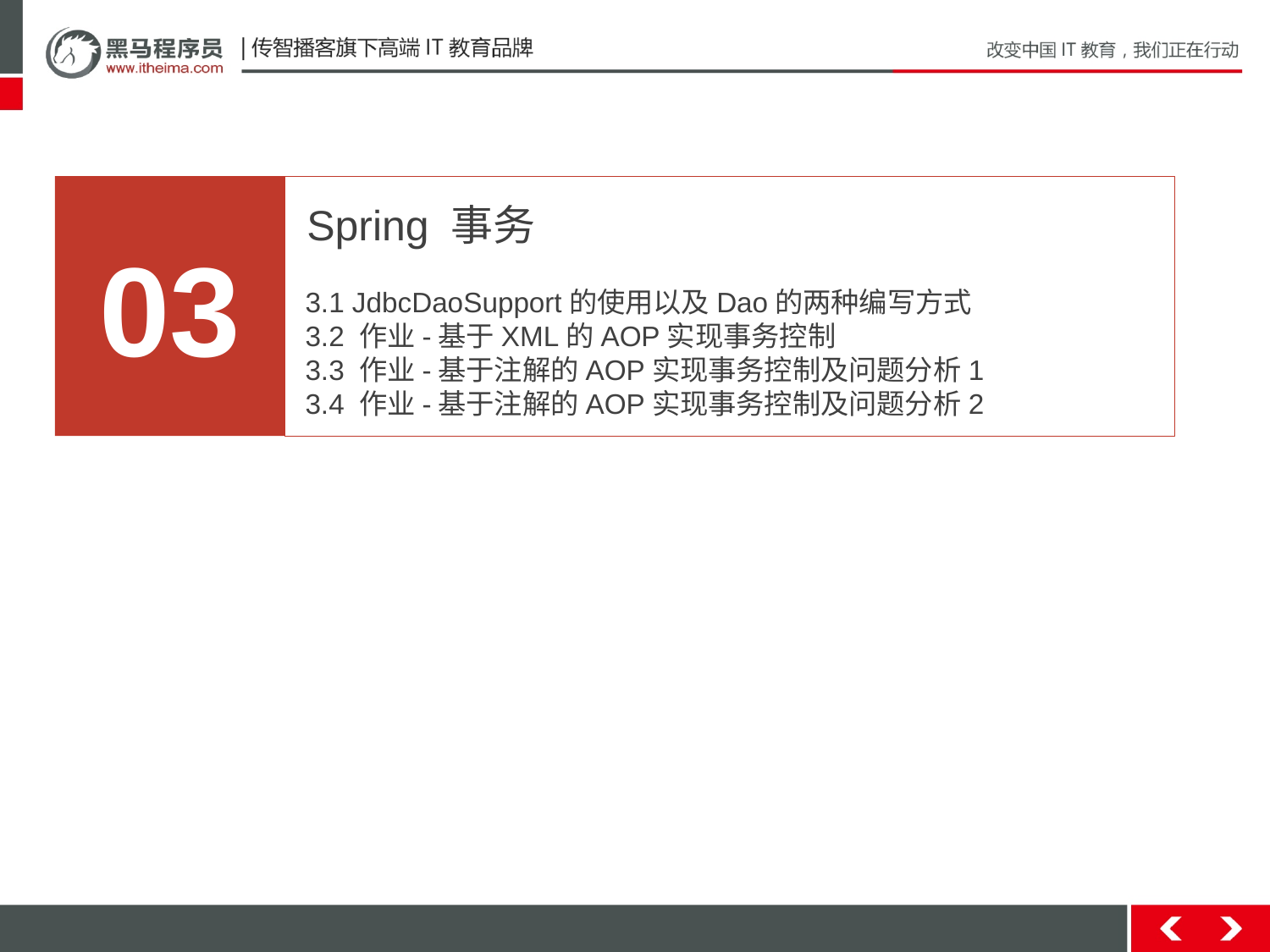

03

Spring 事务
3.1 JdbcDaoSupport的使用以及Dao的两种编写方式
3.2 作业-基于XML的AOP实现事务控制
3.3 作业-基于注解的AOP实现事务控制及问题分析1
3.4 作业-基于注解的AOP实现事务控制及问题分析2